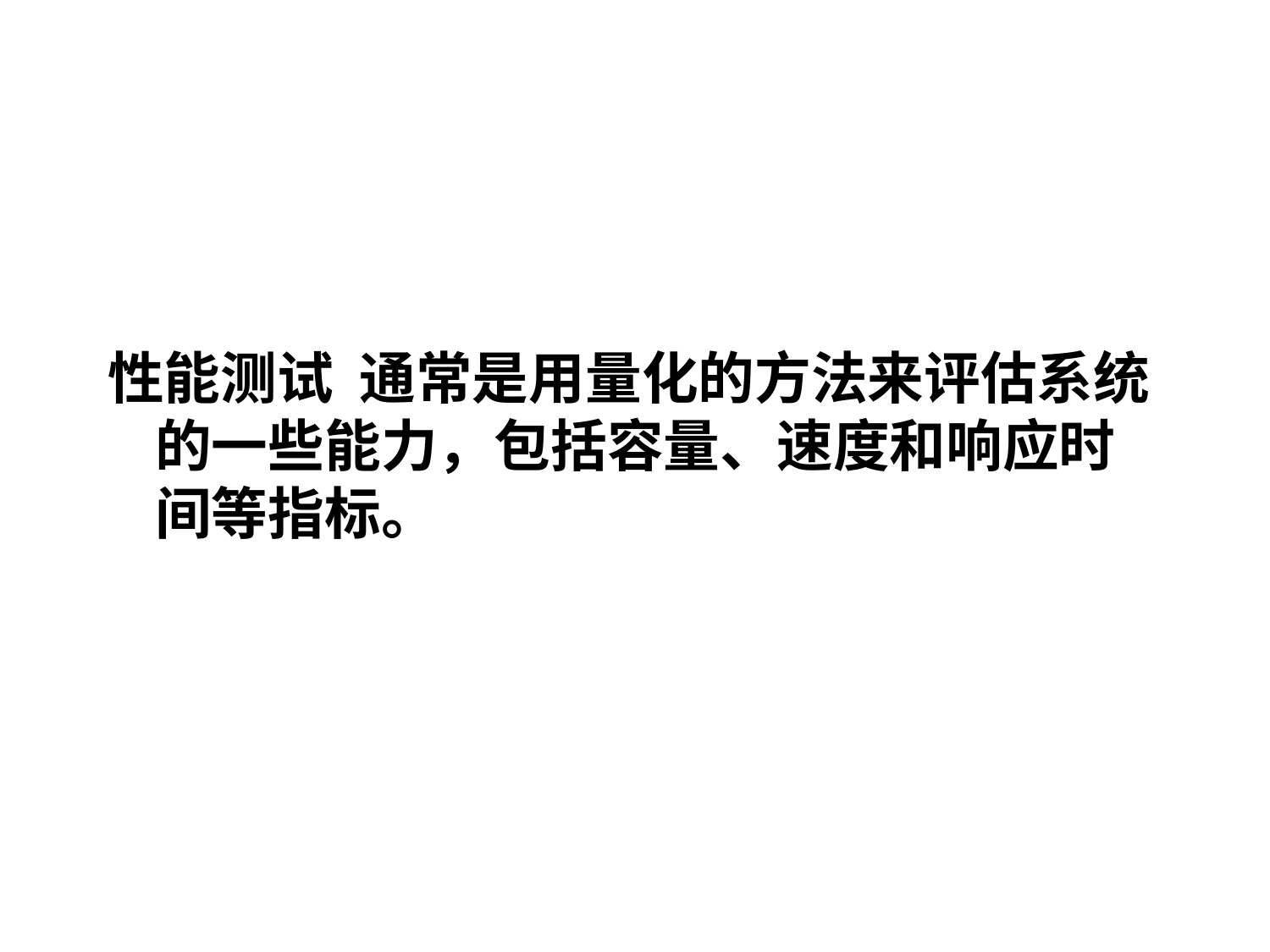

性能测试  通常是用量化的方法来评估系统的一些能力，包括容量、速度和响应时间等指标。